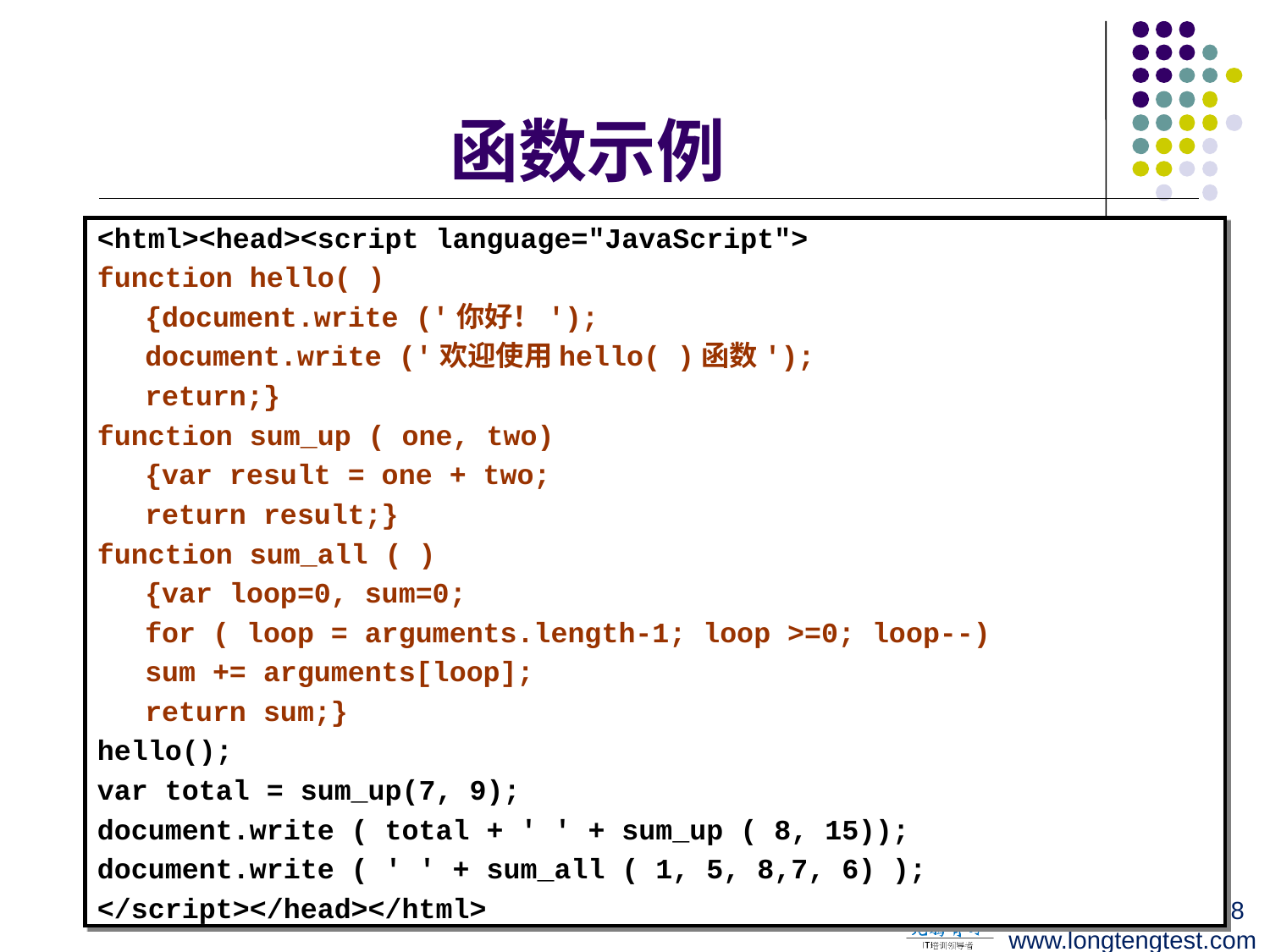

# 函数示例
<html><head><script language="JavaScript">
function hello( )
	{document.write ('你好！');
	document.write ('欢迎使用hello( )函数');
	return;}
function sum_up ( one, two)
	{var result = one + two;
	return result;}
function sum_all ( )
	{var loop=0, sum=0;
	for ( loop = arguments.length-1; loop >=0; loop--)
	sum += arguments[loop];
	return sum;}
hello();
var total = sum_up(7, 9);
document.write ( total + ' ' + sum_up ( 8, 15));
document.write ( ' ' + sum_all ( 1, 5, 8,7, 6) );
</script></head></html>